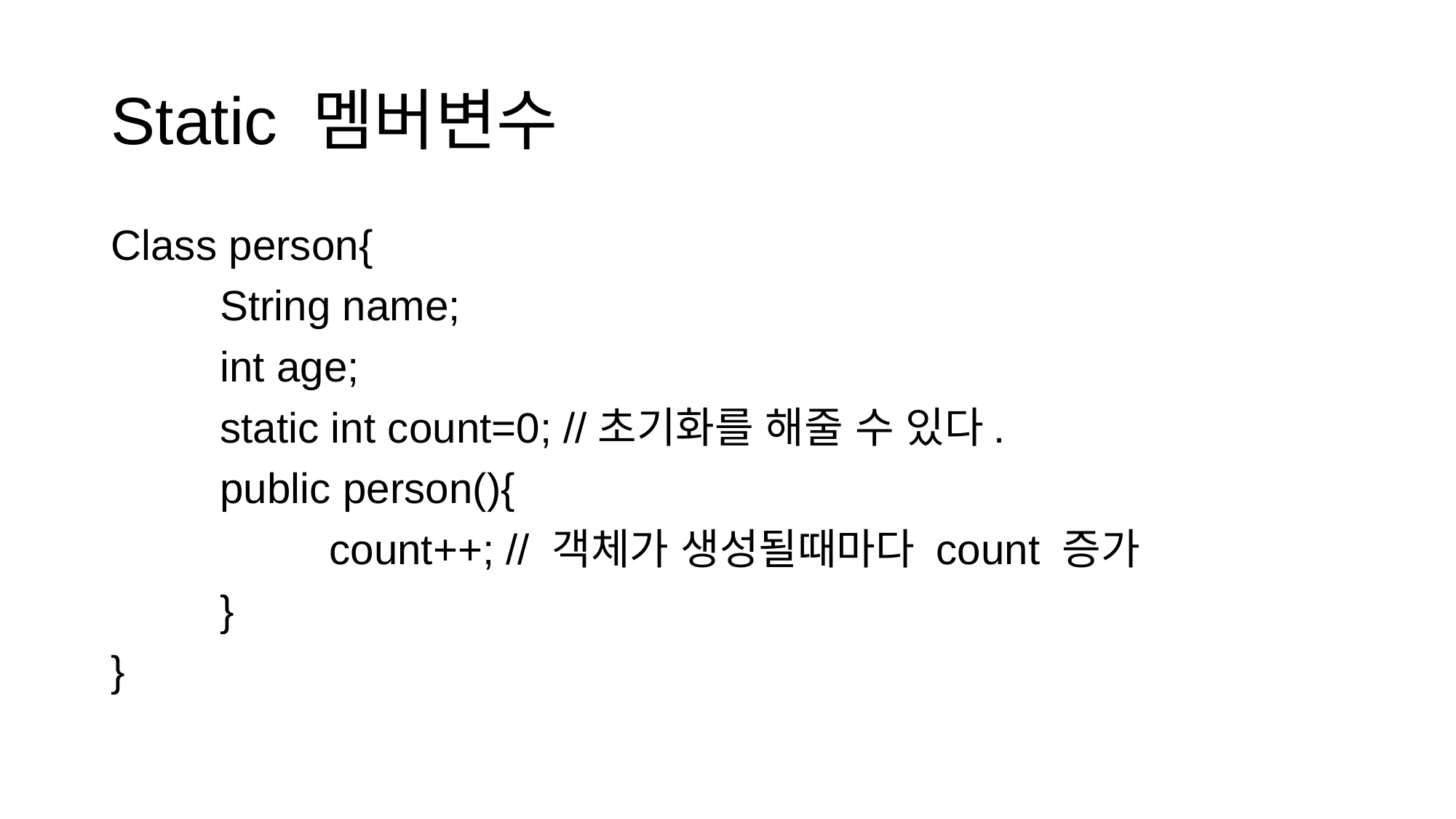

# Static 멤버변수
Class person{
	String name;
	int age;
	static int count=0; //초기화를 해줄 수 있다.
	public person(){
		count++; // 객체가 생성될때마다 count 증가
	}
}